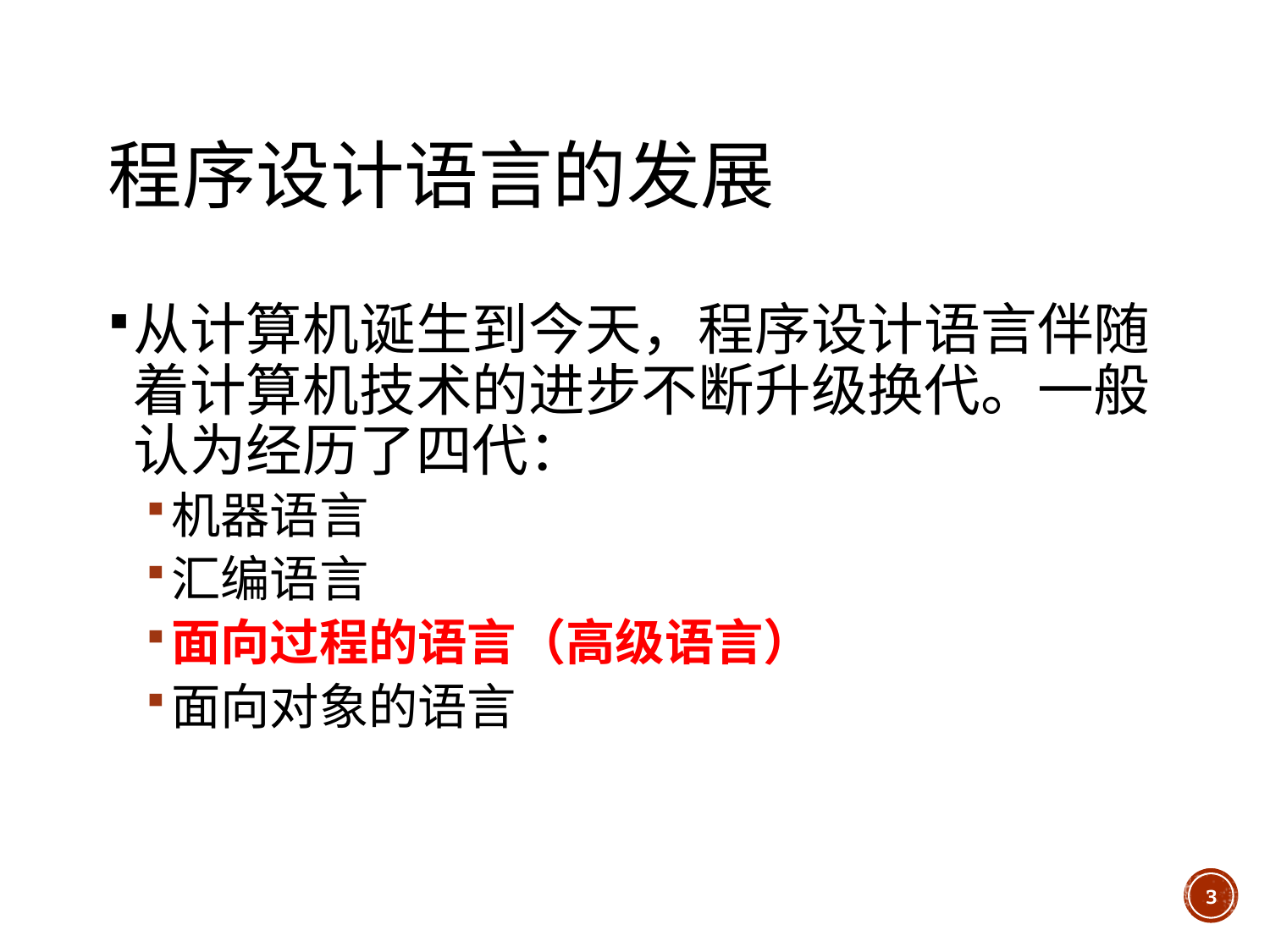

# 程序设计语言的发展
从计算机诞生到今天，程序设计语言伴随着计算机技术的进步不断升级换代。一般认为经历了四代：
机器语言
汇编语言
面向过程的语言（高级语言）
面向对象的语言

3